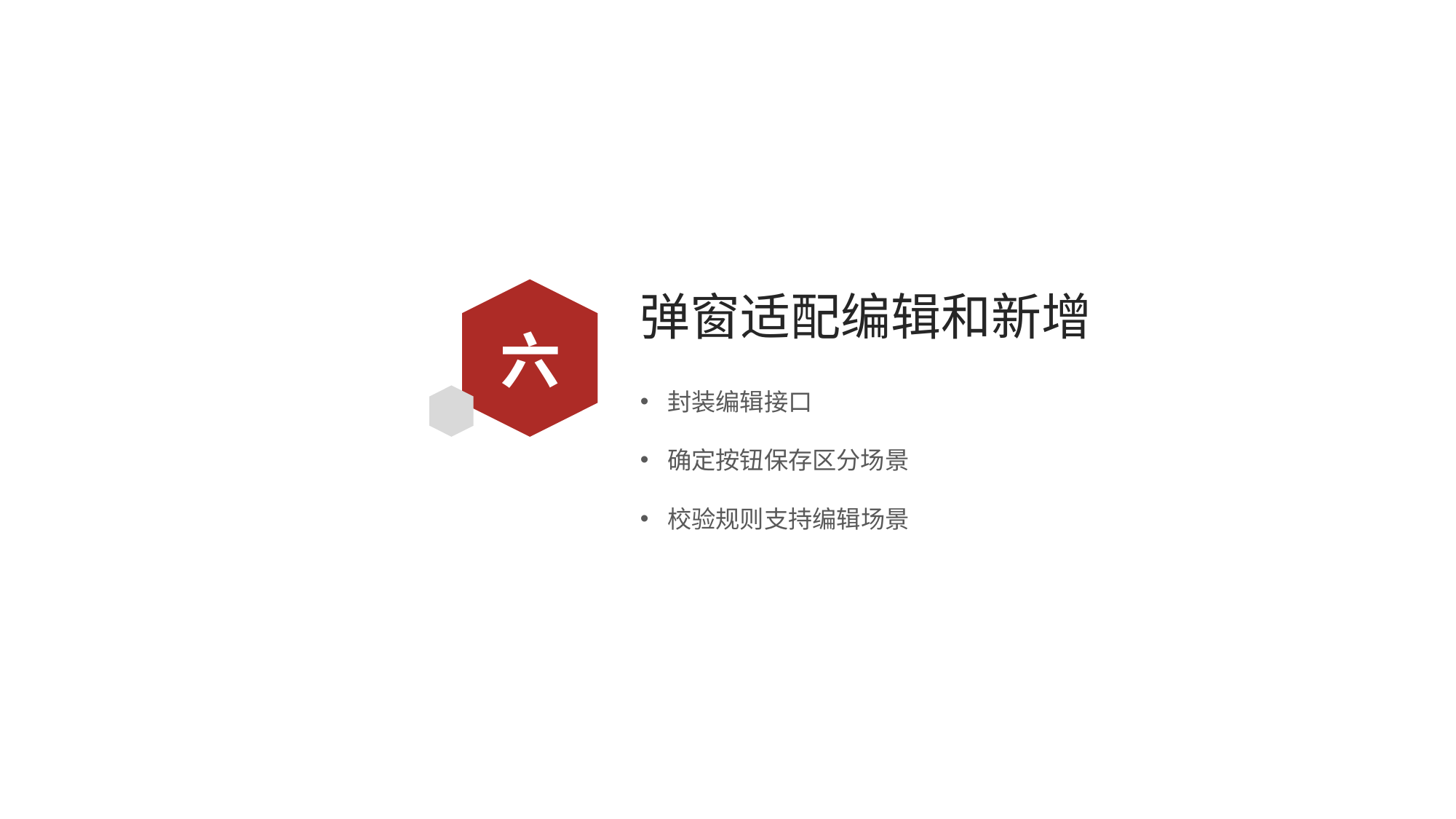

# 弹窗适配编辑和新增
六
封装编辑接口
确定按钮保存区分场景
校验规则支持编辑场景